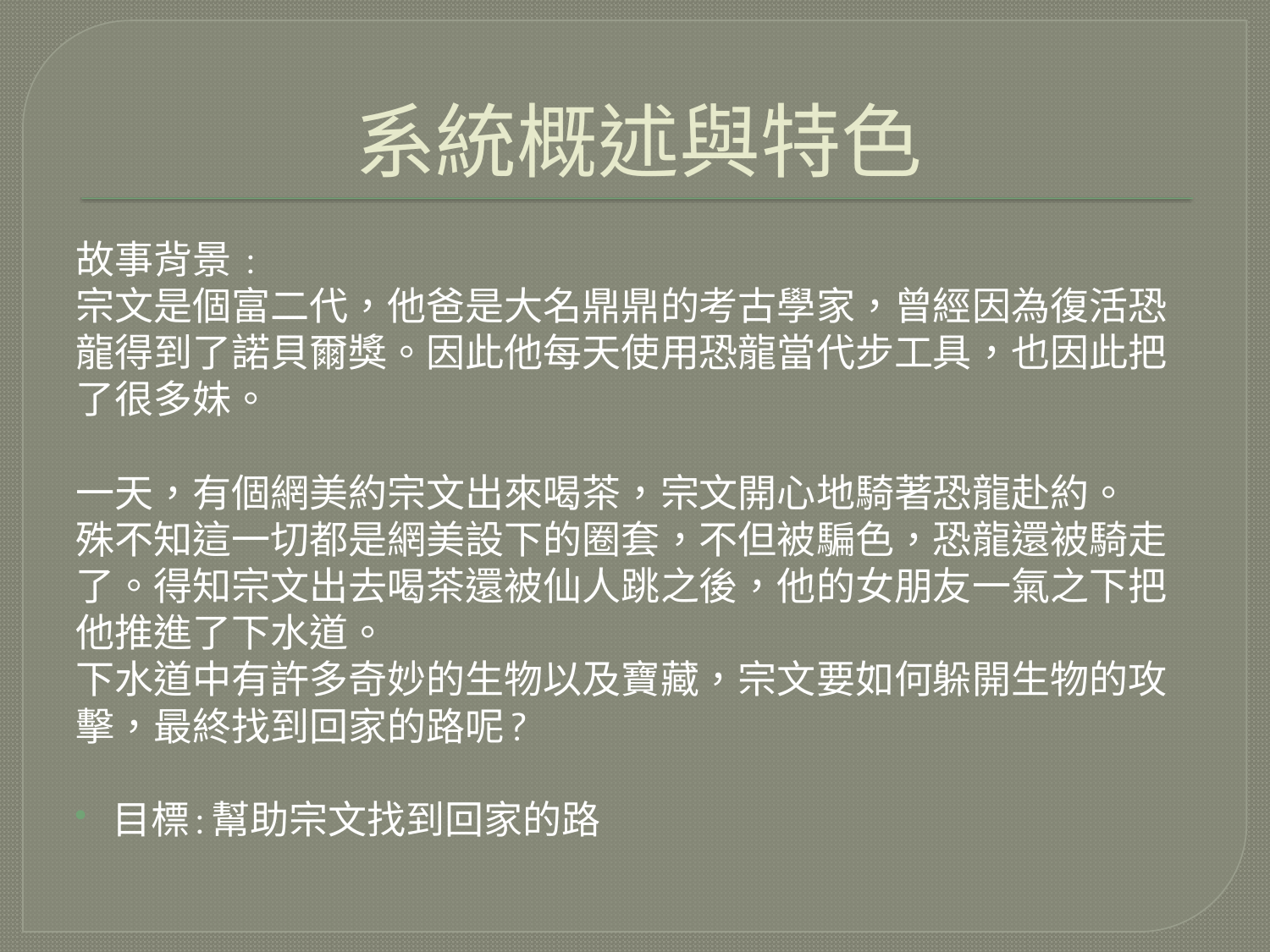

# 系統概述與特色
故事背景 :
宗文是個富二代，他爸是大名鼎鼎的考古學家，曾經因為復活恐龍得到了諾貝爾獎。因此他每天使用恐龍當代步工具，也因此把了很多妹。

一天，有個網美約宗文出來喝茶，宗文開心地騎著恐龍赴約。
殊不知這一切都是網美設下的圈套，不但被騙色，恐龍還被騎走了。得知宗文出去喝茶還被仙人跳之後，他的女朋友一氣之下把他推進了下水道。
下水道中有許多奇妙的生物以及寶藏，宗文要如何躲開生物的攻擊，最終找到回家的路呢?

目標:幫助宗文找到回家的路